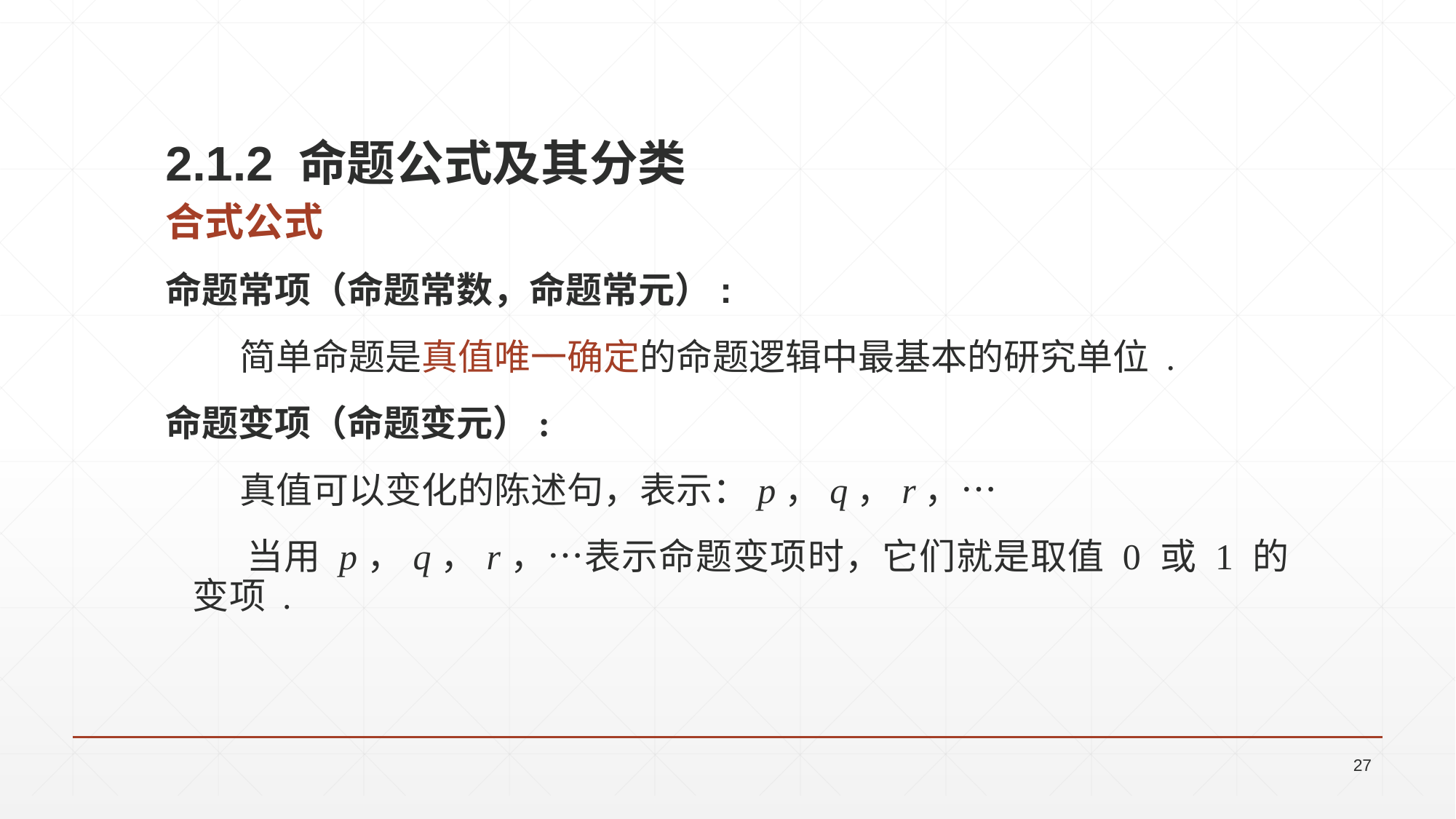

2.1.2 命题公式及其分类
合式公式
命题常项（命题常数，命题常元）:
        简单命题是真值唯一确定的命题逻辑中最基本的研究单位 .
命题变项（命题变元）:
        真值可以变化的陈述句，表示：p，q，r，…
        当用 p，q，r，…表示命题变项时，它们就是取值 0 或 1 的变项 .

27